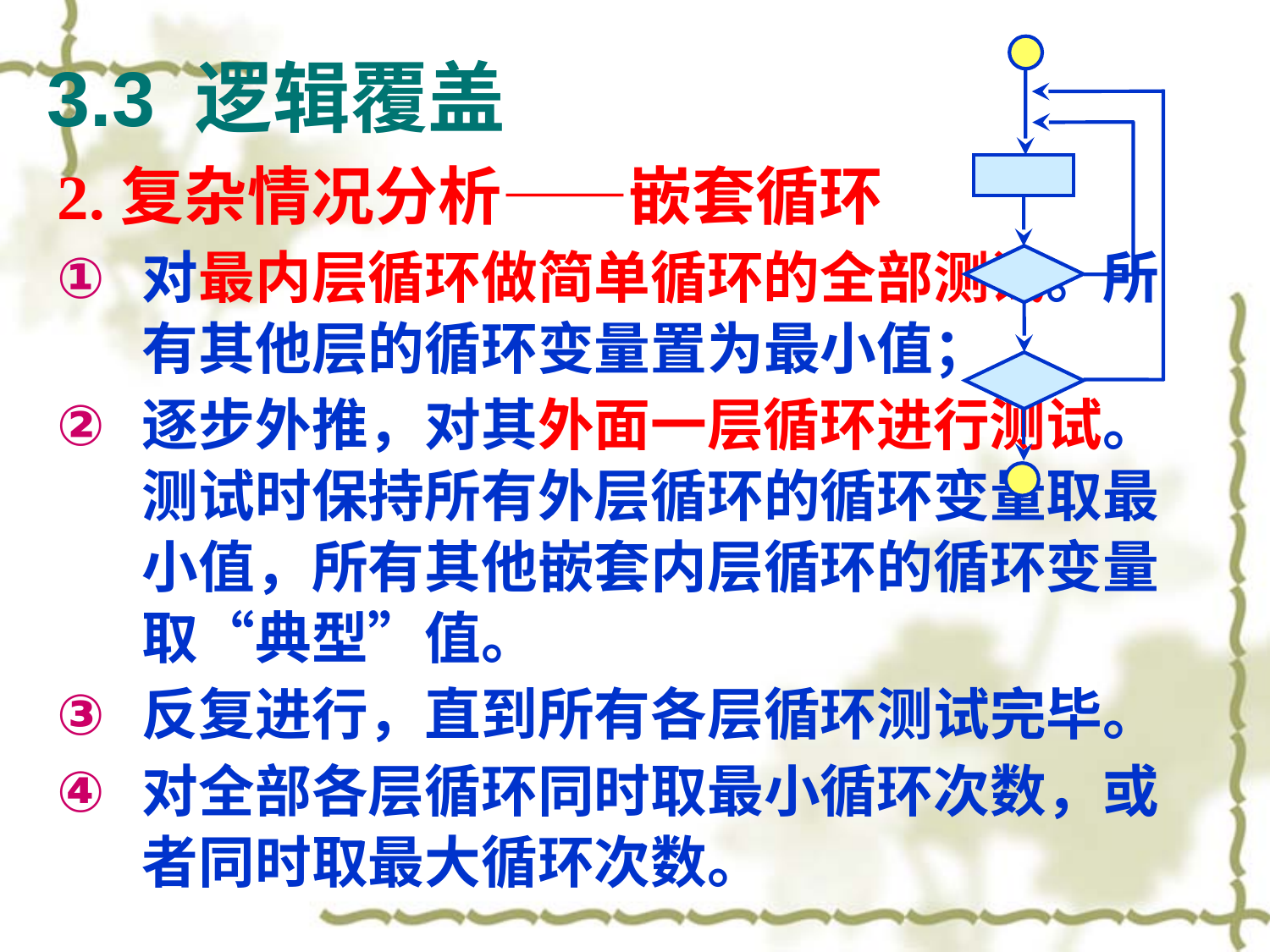

# 3.3 逻辑覆盖

2.复杂情况分析——嵌套循环
对最内层循环做简单循环的全部测试。所有其他层的循环变量置为最小值；
逐步外推，对其外面一层循环进行测试。测试时保持所有外层循环的循环变量取最小值，所有其他嵌套内层循环的循环变量取“典型”值。
反复进行，直到所有各层循环测试完毕。
对全部各层循环同时取最小循环次数，或者同时取最大循环次数。